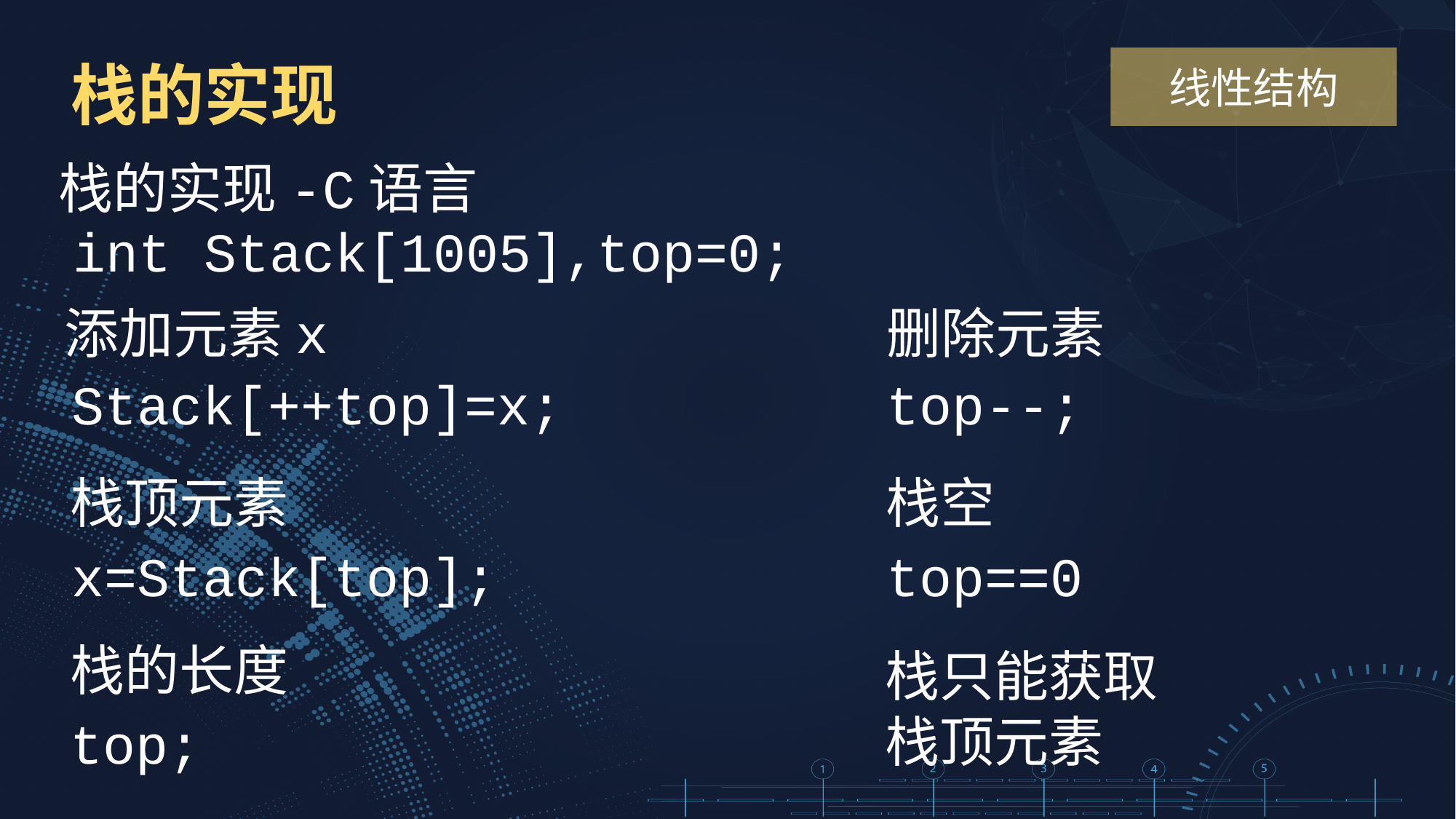

栈的实现
线性结构
栈的实现-C语言
int Stack[1005],top=0;
添加元素x
删除元素
Stack[++top]=x;
top--;
栈顶元素
栈空
x=Stack[top];
top==0
栈的长度
栈只能获取栈顶元素
top;